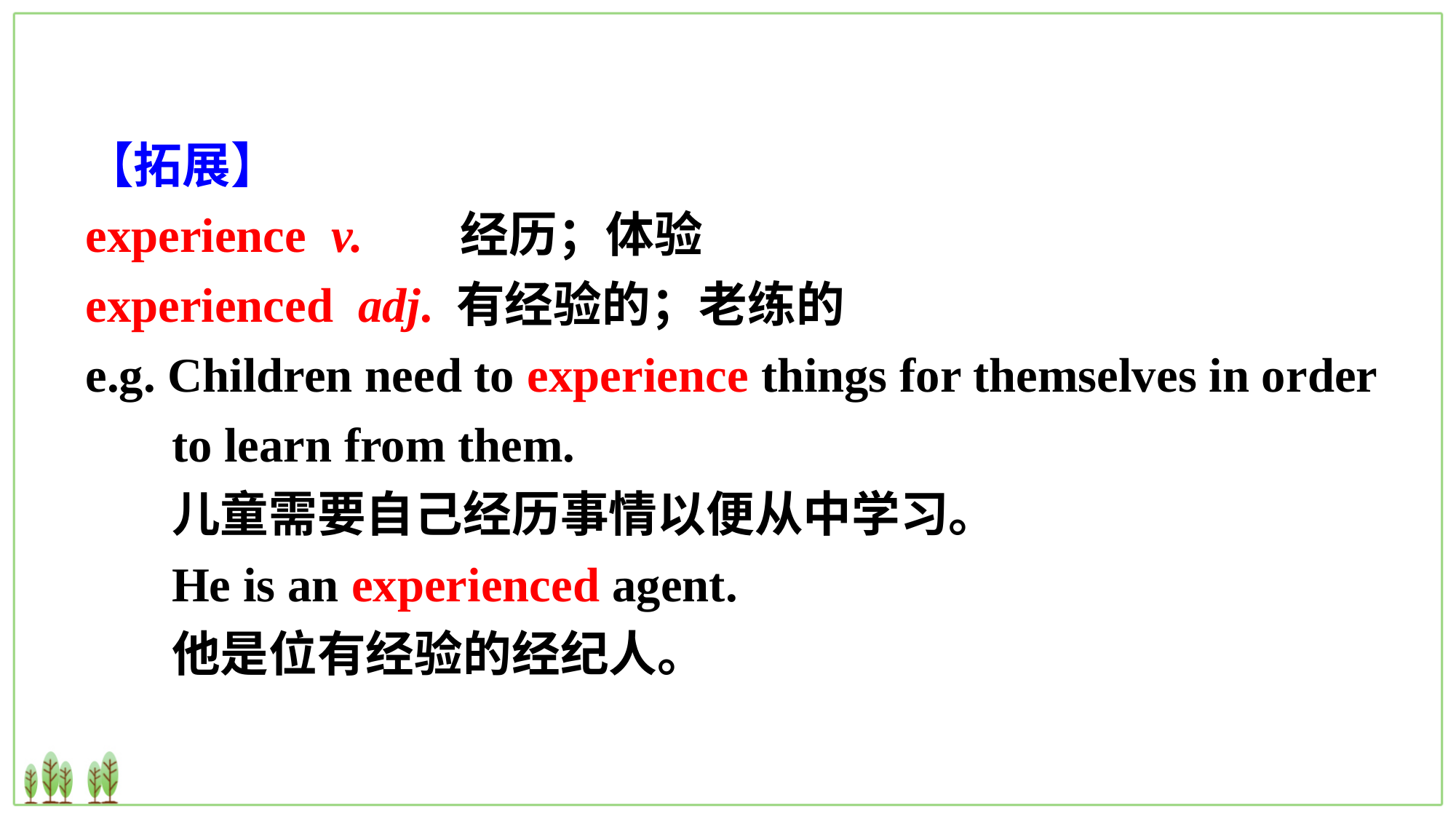

【拓展】
experience  v.       经历；体验
experienced  adj. 有经验的；老练的
e.g. Children need to experience things for themselves in order to learn from them.
儿童需要自己经历事情以便从中学习。
He is an experienced agent.
他是位有经验的经纪人。